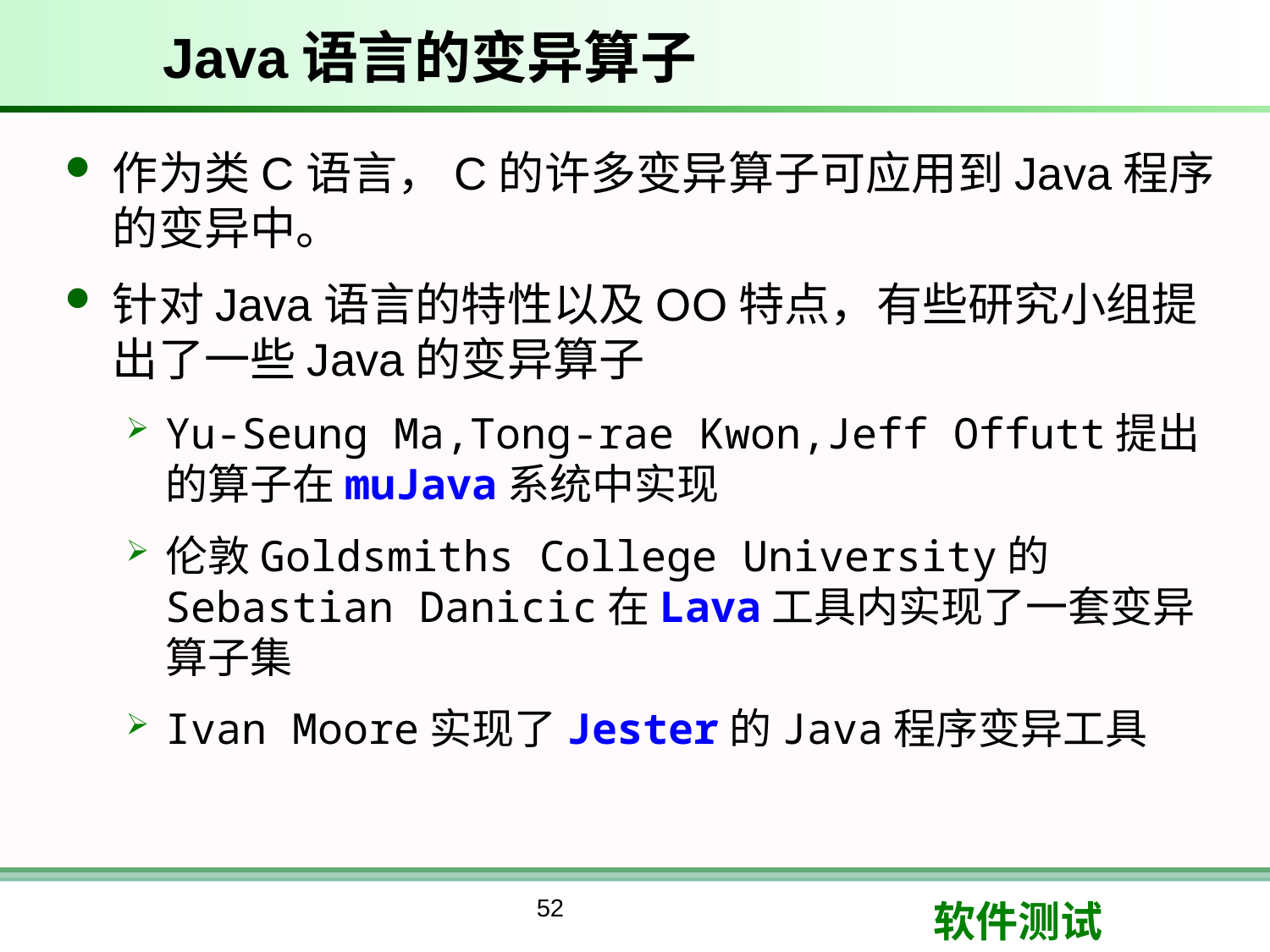

# Java语言的变异算子
作为类C语言，C的许多变异算子可应用到Java程序的变异中。
针对Java语言的特性以及OO特点，有些研究小组提出了一些Java的变异算子
Yu-Seung Ma,Tong-rae Kwon,Jeff Offutt提出的算子在muJava系统中实现
伦敦Goldsmiths College University的Sebastian Danicic在Lava工具内实现了一套变异算子集
Ivan Moore实现了Jester的Java程序变异工具
52